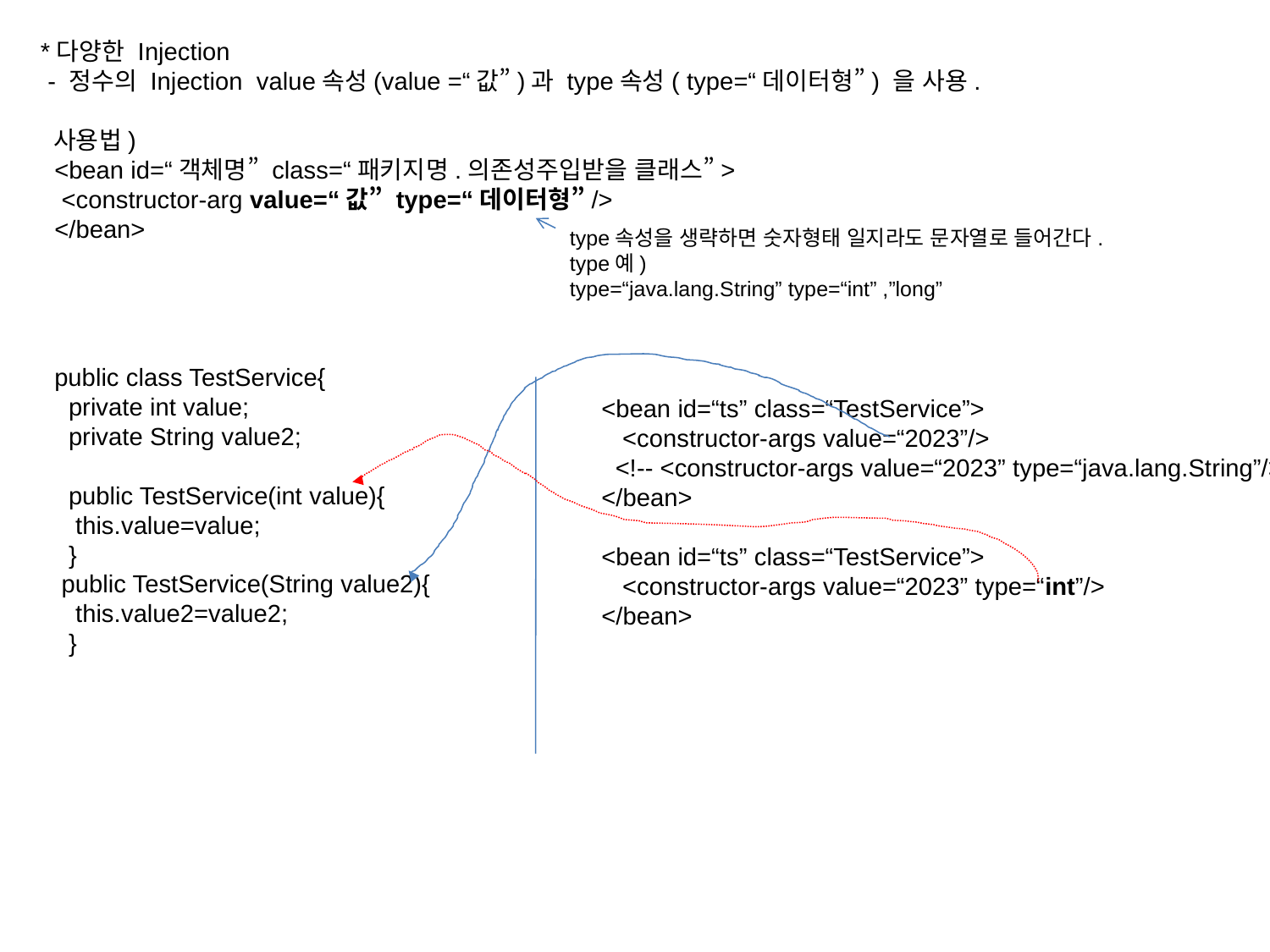

*다양한 Injection
 - 정수의 Injection  value속성(value =“값”)과 type속성( type=“데이터형”) 을 사용.

 사용법)
  <bean id=“객체명” class=“패키지명.의존성주입받을 클래스”>
   <constructor-arg value=“값” type=“데이터형”/>
  </bean>

  public class TestService{
    private int value;
    private String value2;

    public TestService(int value){
     this.value=value;
    }
   public TestService(String value2){
     this.value2=value2;
    }
type속성을 생략하면 숫자형태 일지라도 문자열로 들어간다.
type예)
type=“java.lang.String” type=“int” ,”long”

<bean id=“ts” class=“TestService”>
   <constructor-args value=“2023”/>
  <!-- <constructor-args value=“2023” type=“java.lang.String”/>-->
</bean>

<bean id=“ts” class=“TestService”>
   <constructor-args value=“2023” type=“int”/>
</bean>